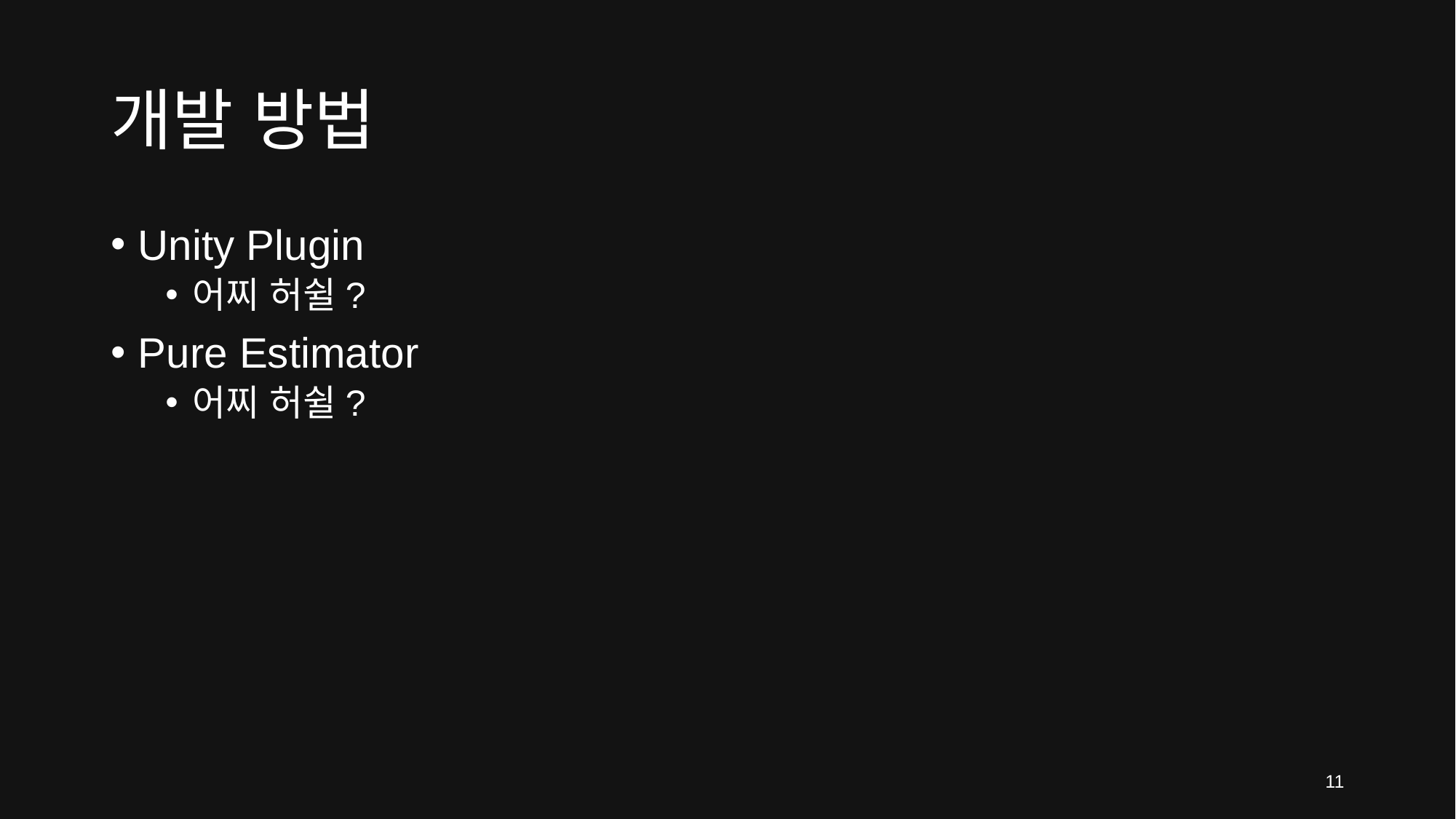

# 개발 방법
Unity Plugin
어찌 허쉴?
Pure Estimator
어찌 허쉴?
11